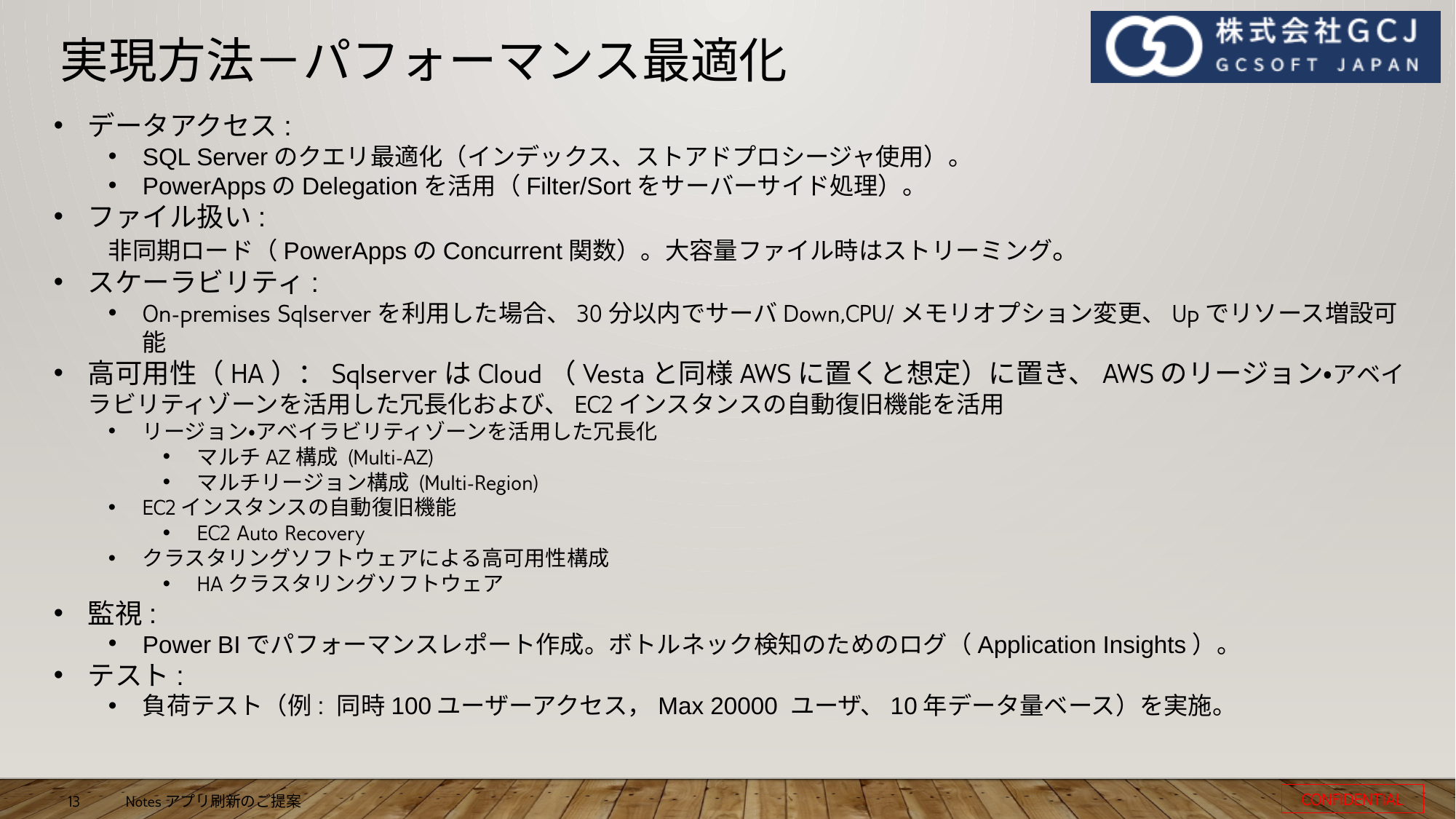

# 実現方法－パフォーマンス最適化
データアクセス:
SQL Serverのクエリ最適化（インデックス、ストアドプロシージャ使用）。
PowerAppsのDelegationを活用（Filter/Sortをサーバーサイド処理）。
ファイル扱い:
非同期ロード（PowerAppsのConcurrent関数）。大容量ファイル時はストリーミング。
スケーラビリティ:
On-premises Sqlserverを利用した場合、30分以内でサーバDown,CPU/メモリオプション変更、Upでリソース増設可能
高可用性（HA）：SqlserverはCloud（Vestaと同様AWSに置くと想定）に置き、AWSのリージョン・アベイラビリティゾーンを活用した冗長化および、EC2インスタンスの自動復旧機能を活用
リージョン・アベイラビリティゾーンを活用した冗長化
マルチAZ構成 (Multi-AZ)
マルチリージョン構成 (Multi-Region)
EC2インスタンスの自動復旧機能
EC2 Auto Recovery
クラスタリングソフトウェアによる高可用性構成
HAクラスタリングソフトウェア
監視:
Power BIでパフォーマンスレポート作成。ボトルネック検知のためのログ（Application Insights）。
テスト:
負荷テスト（例: 同時100ユーザーアクセス，Max 20000 ユーザ、10年データ量ベース）を実施。